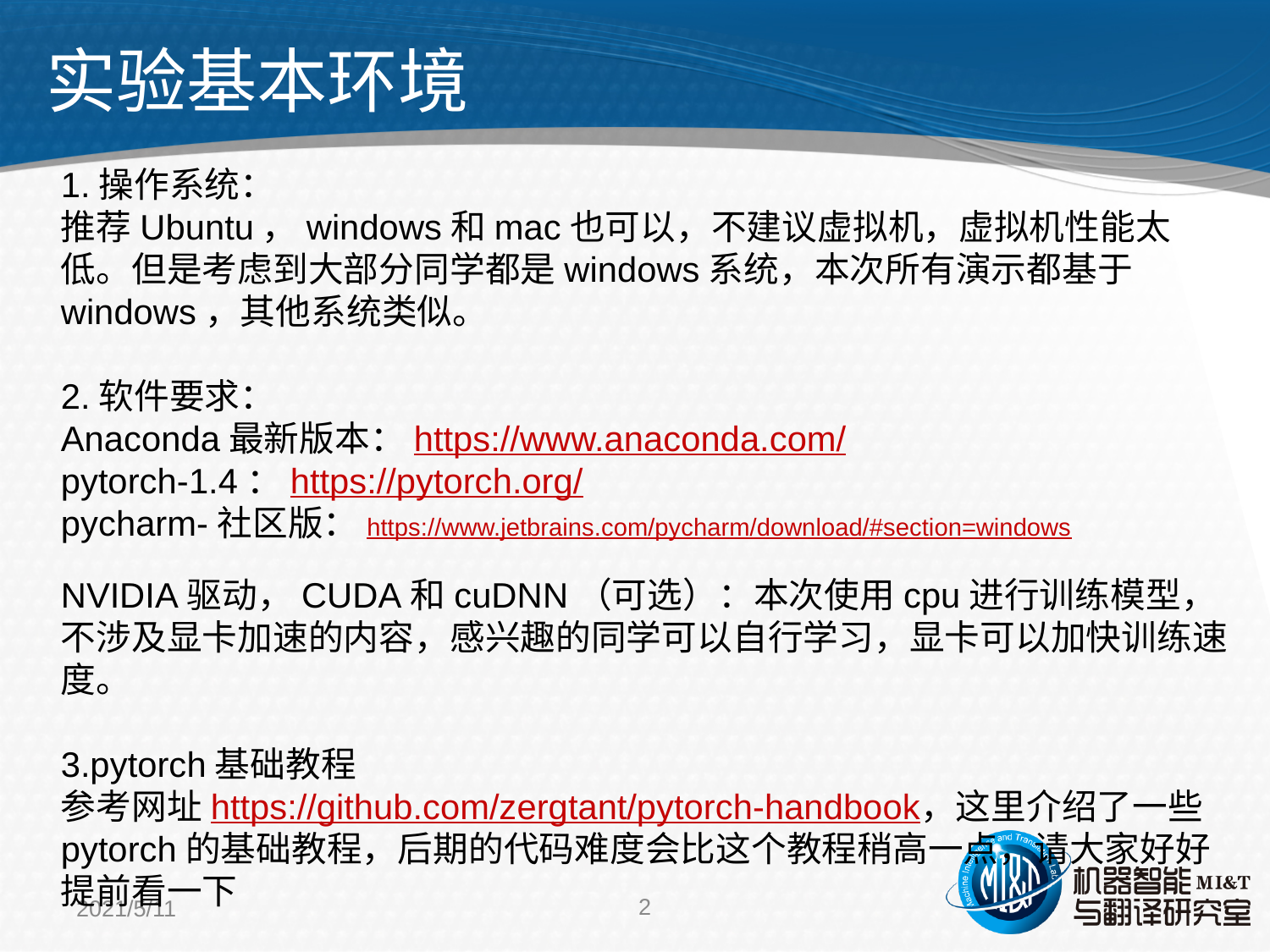

实验基本环境
1.操作系统：
推荐Ubuntu，windows和mac也可以，不建议虚拟机，虚拟机性能太低。但是考虑到大部分同学都是windows系统，本次所有演示都基于windows，其他系统类似。

2.软件要求：
Anaconda最新版本：https://www.anaconda.com/
pytorch-1.4：https://pytorch.org/
pycharm-社区版：https://www.jetbrains.com/pycharm/download/#section=windows

NVIDIA驱动，CUDA和cuDNN（可选）：本次使用cpu进行训练模型，不涉及显卡加速的内容，感兴趣的同学可以自行学习，显卡可以加快训练速度。

3.pytorch基础教程
参考网址https://github.com/zergtant/pytorch-handbook，这里介绍了一些pytorch的基础教程，后期的代码难度会比这个教程稍高一点，请大家好好提前看一下
2
2021/5/11